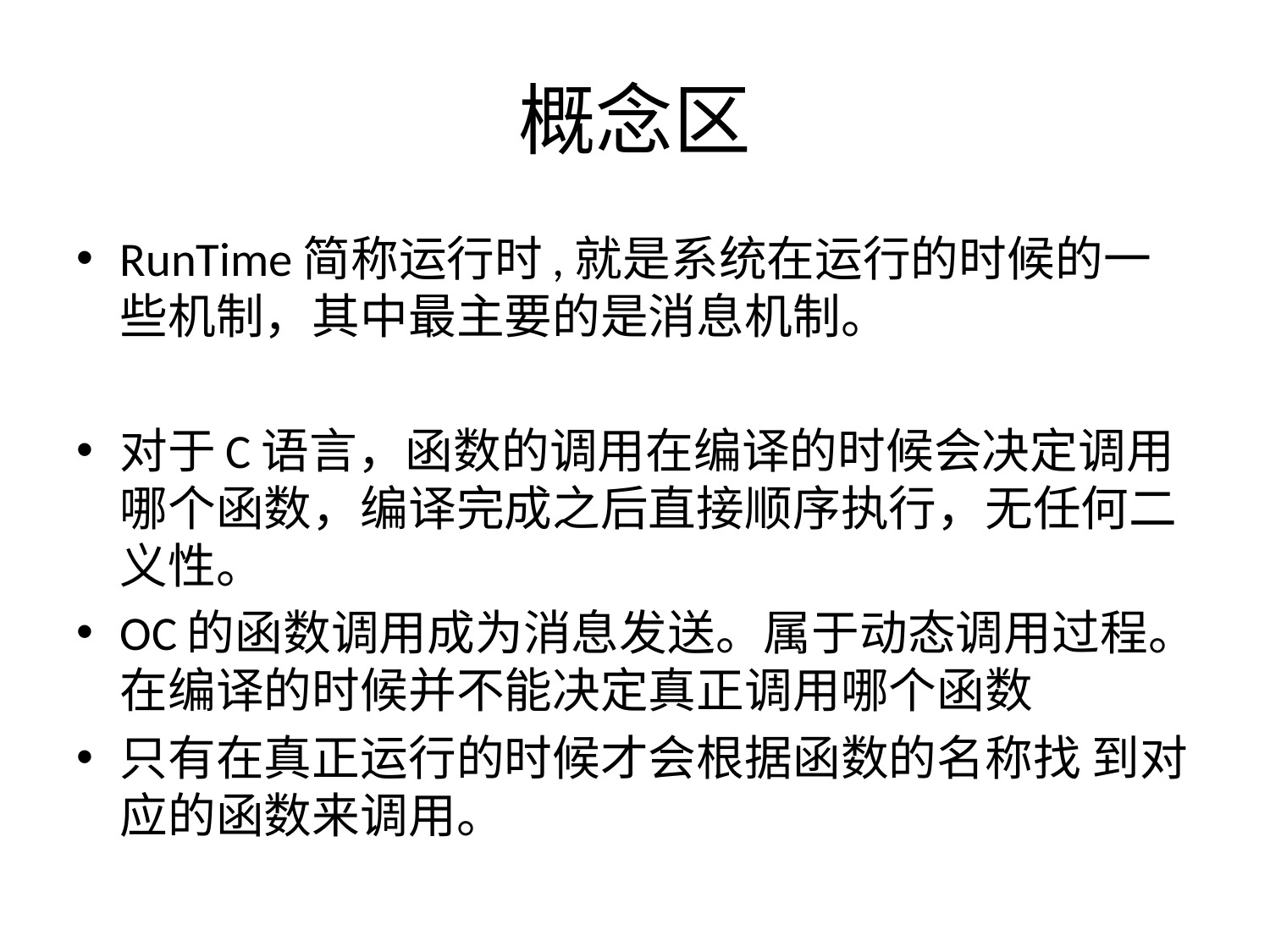

# 概念区
RunTime简称运行时,就是系统在运行的时候的一些机制，其中最主要的是消息机制。

对于C语言，函数的调用在编译的时候会决定调用哪个函数，编译完成之后直接顺序执行，无任何二义性。
OC的函数调用成为消息发送。属于动态调用过程。在编译的时候并不能决定真正调用哪个函数
只有在真正运行的时候才会根据函数的名称找 到对应的函数来调用。